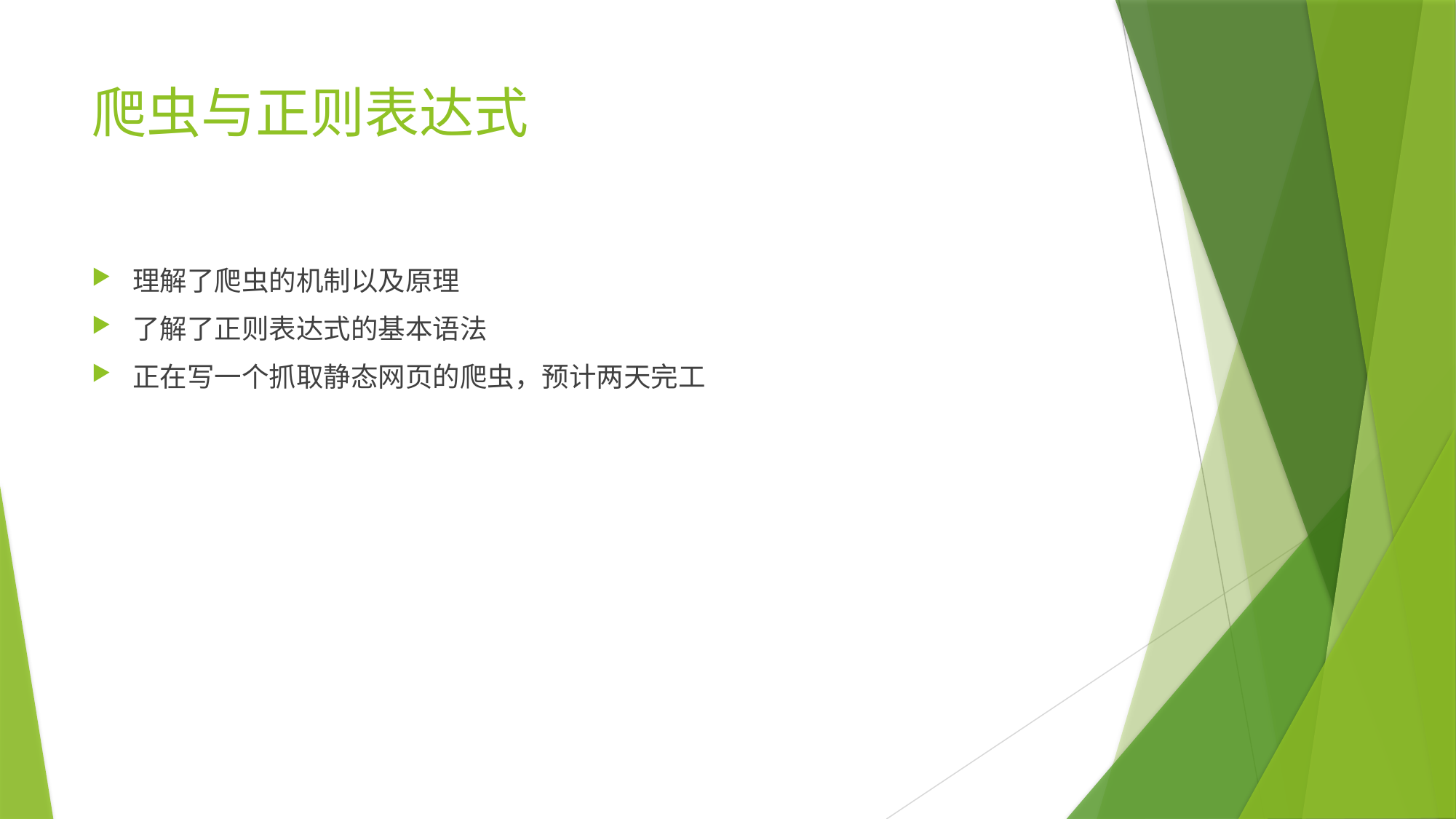

# 爬虫与正则表达式
理解了爬虫的机制以及原理
了解了正则表达式的基本语法
正在写一个抓取静态网页的爬虫，预计两天完工